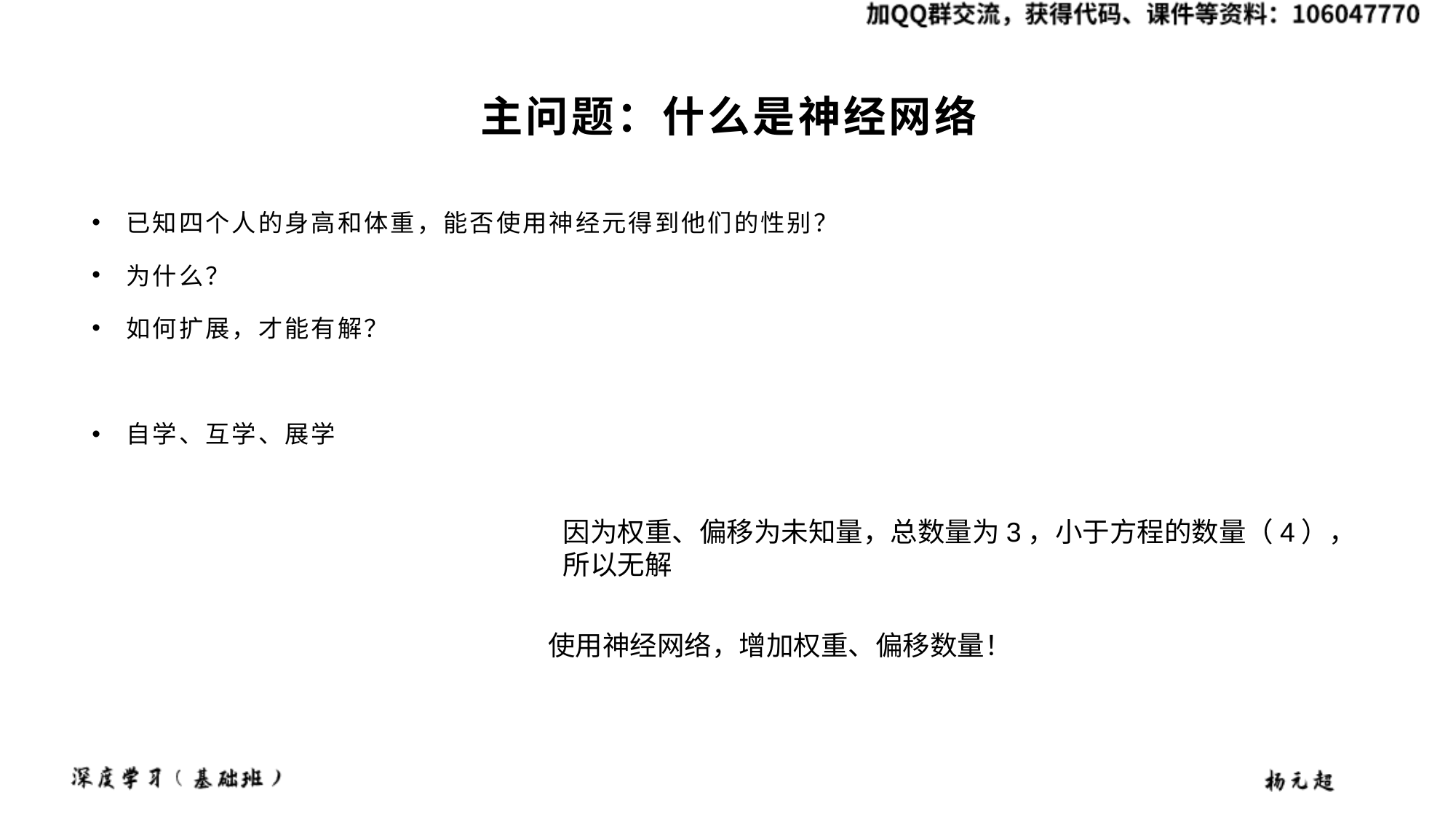

# 主问题：什么是神经网络
已知四个人的身高和体重，能否使用神经元得到他们的性别？
为什么？
如何扩展，才能有解？

自学、互学、展学

因为权重、偏移为未知量，总数量为3，小于方程的数量（4），所以无解
使用神经网络，增加权重、偏移数量！